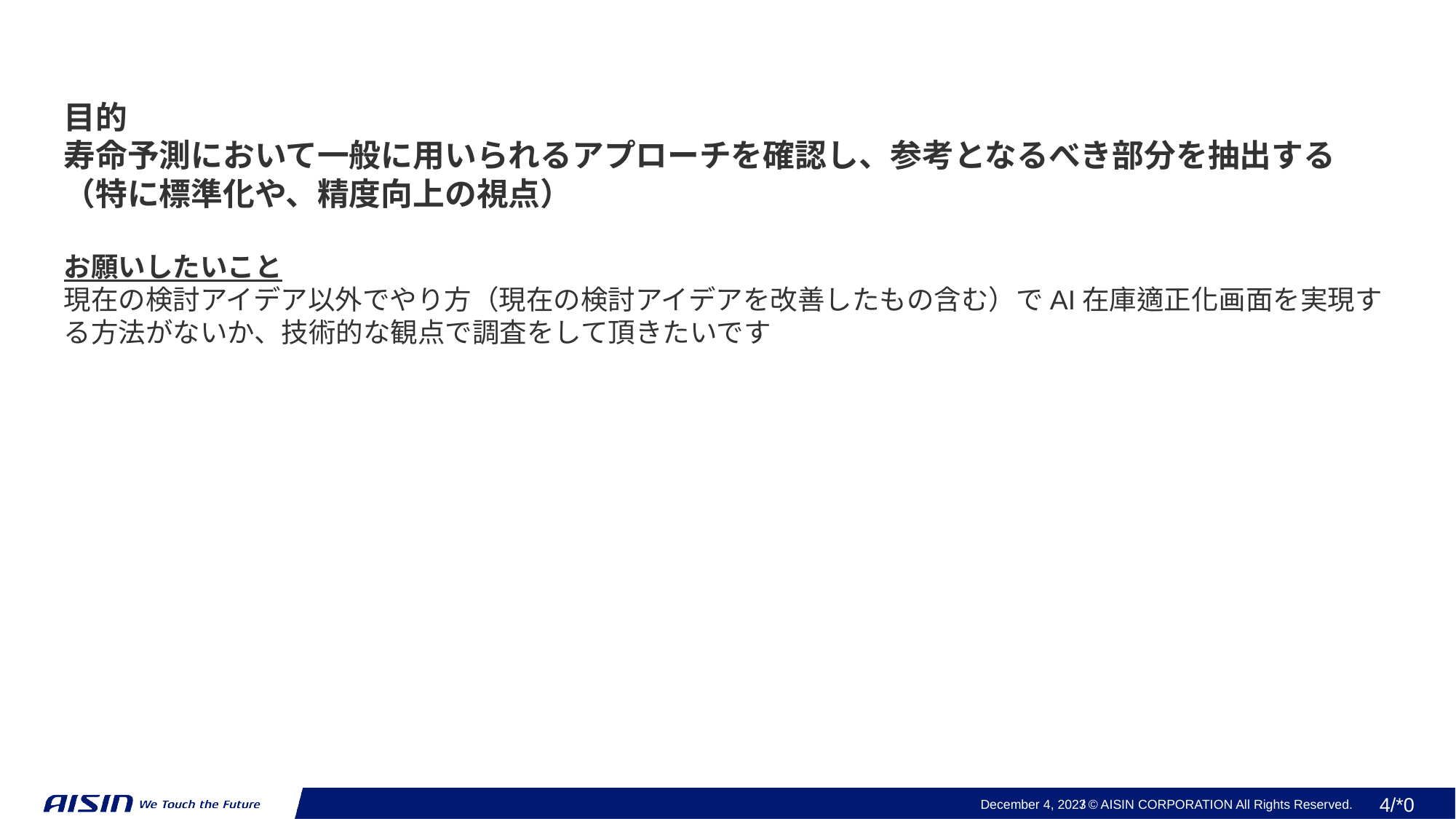

目的
寿命予測において一般に用いられるアプローチを確認し、参考となるべき部分を抽出する（特に標準化や、精度向上の視点）

お願いしたいこと
現在の検討アイデア以外でやり方（現在の検討アイデアを改善したもの含む）でAI在庫適正化画面を実現する方法がないか、技術的な観点で調査をして頂きたいです

December 4, 2023